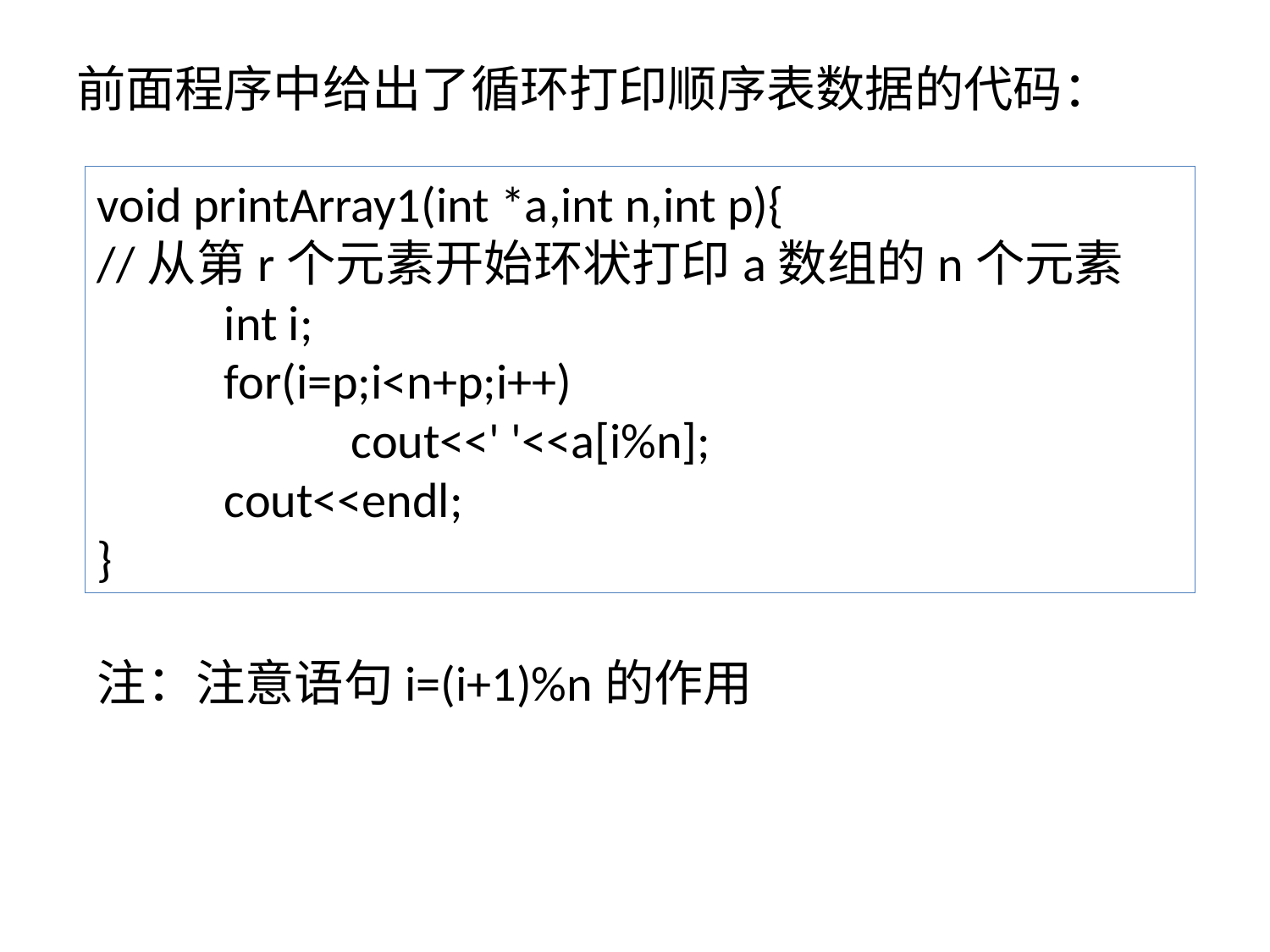

# 前面程序中给出了循环打印顺序表数据的代码：
void printArray1(int *a,int n,int p){
//从第r个元素开始环状打印a数组的n个元素
	int i;
	for(i=p;i<n+p;i++)
		cout<<' '<<a[i%n];
	cout<<endl;
}
注：注意语句i=(i+1)%n的作用